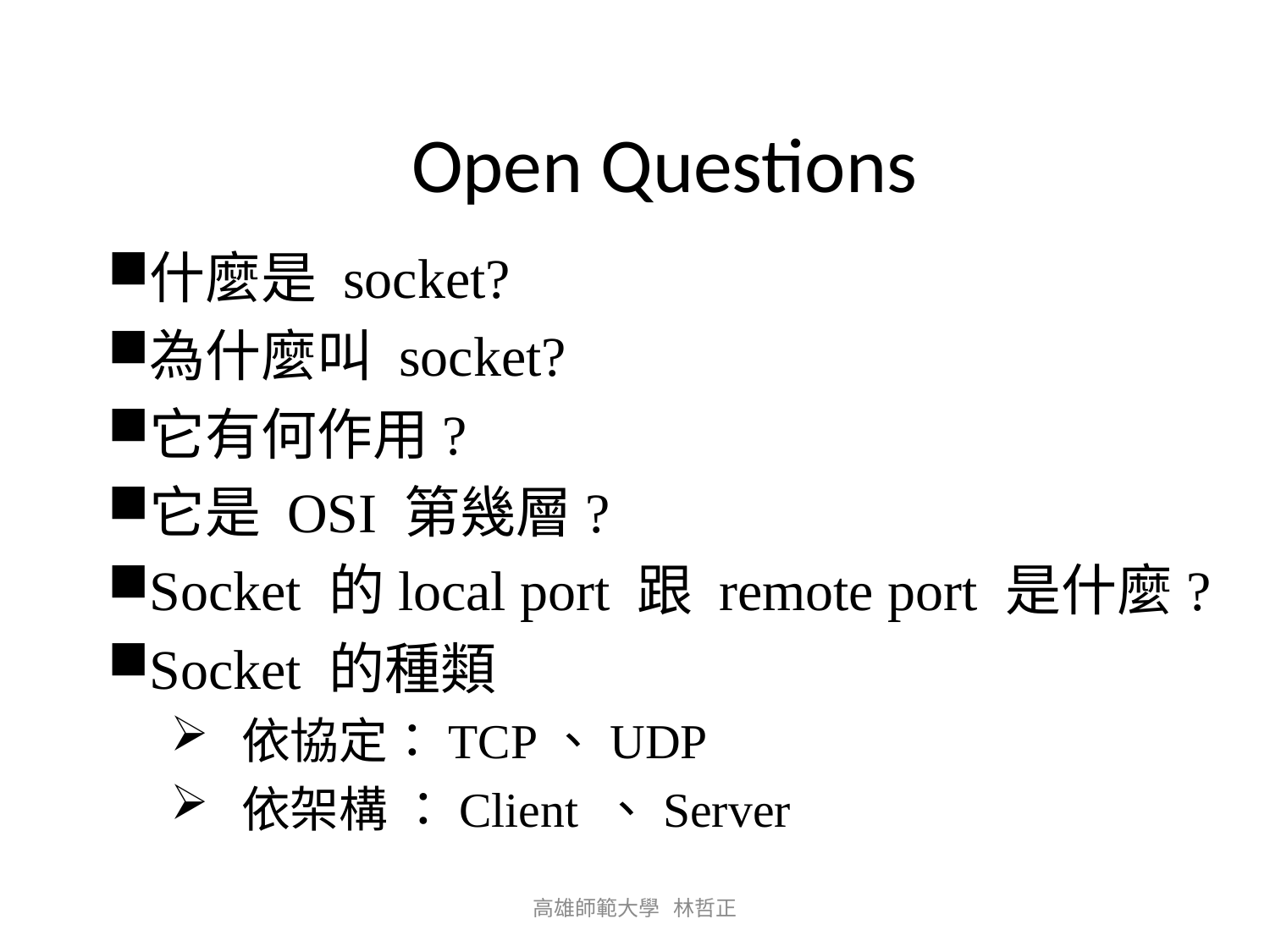

# Open Questions
什麼是 socket?
為什麼叫 socket?
它有何作用?
它是 OSI 第幾層?
Socket 的local port 跟 remote port 是什麼?
Socket 的種類
依協定：TCP、UDP
依架構 ：Client 、Server
高雄師範大學  林哲正